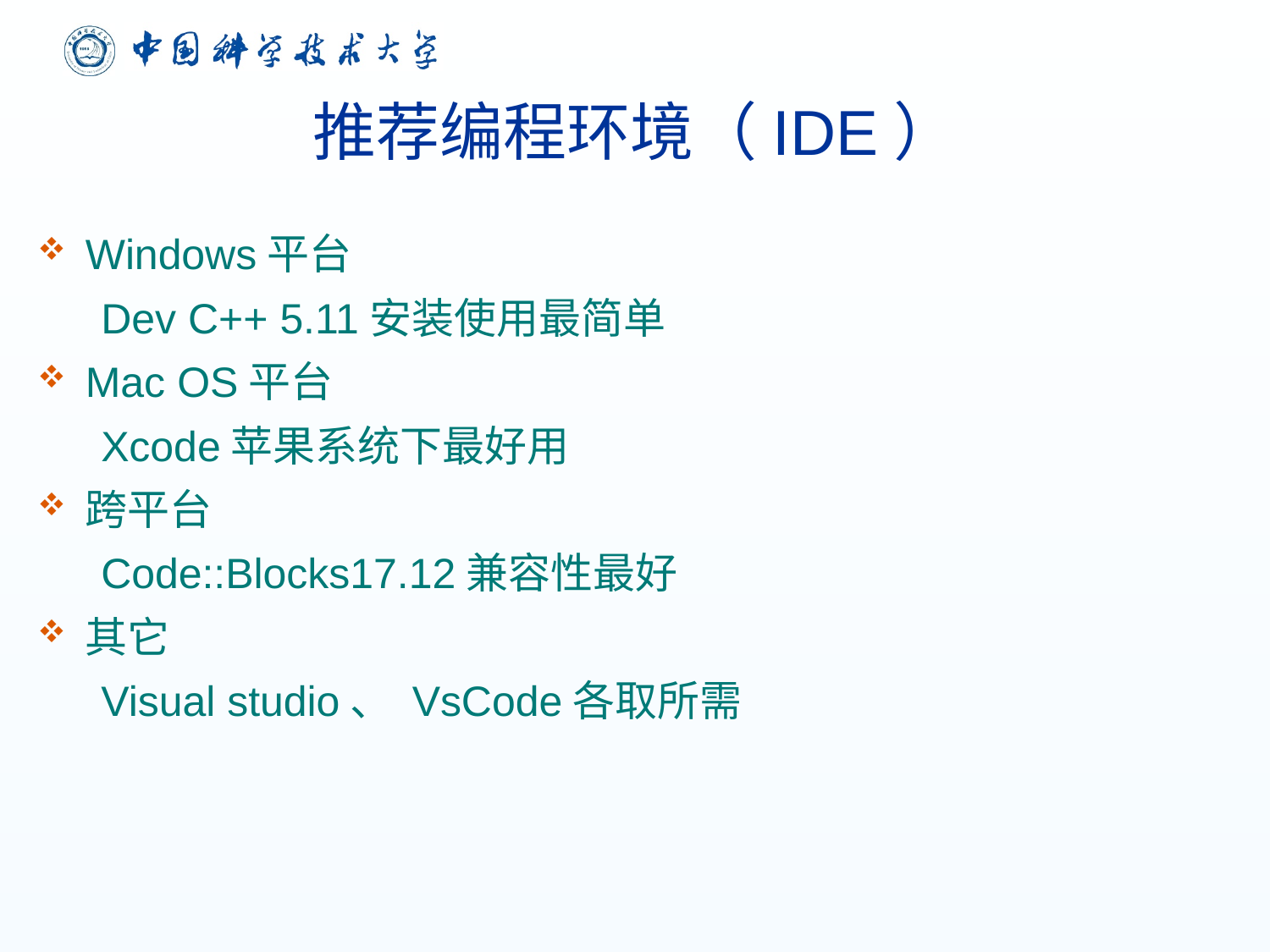

# 推荐编程环境（IDE）
Windows平台
Dev C++ 5.11安装使用最简单
Mac OS平台
Xcode苹果系统下最好用
跨平台
Code::Blocks17.12兼容性最好
其它
Visual studio、 VsCode各取所需